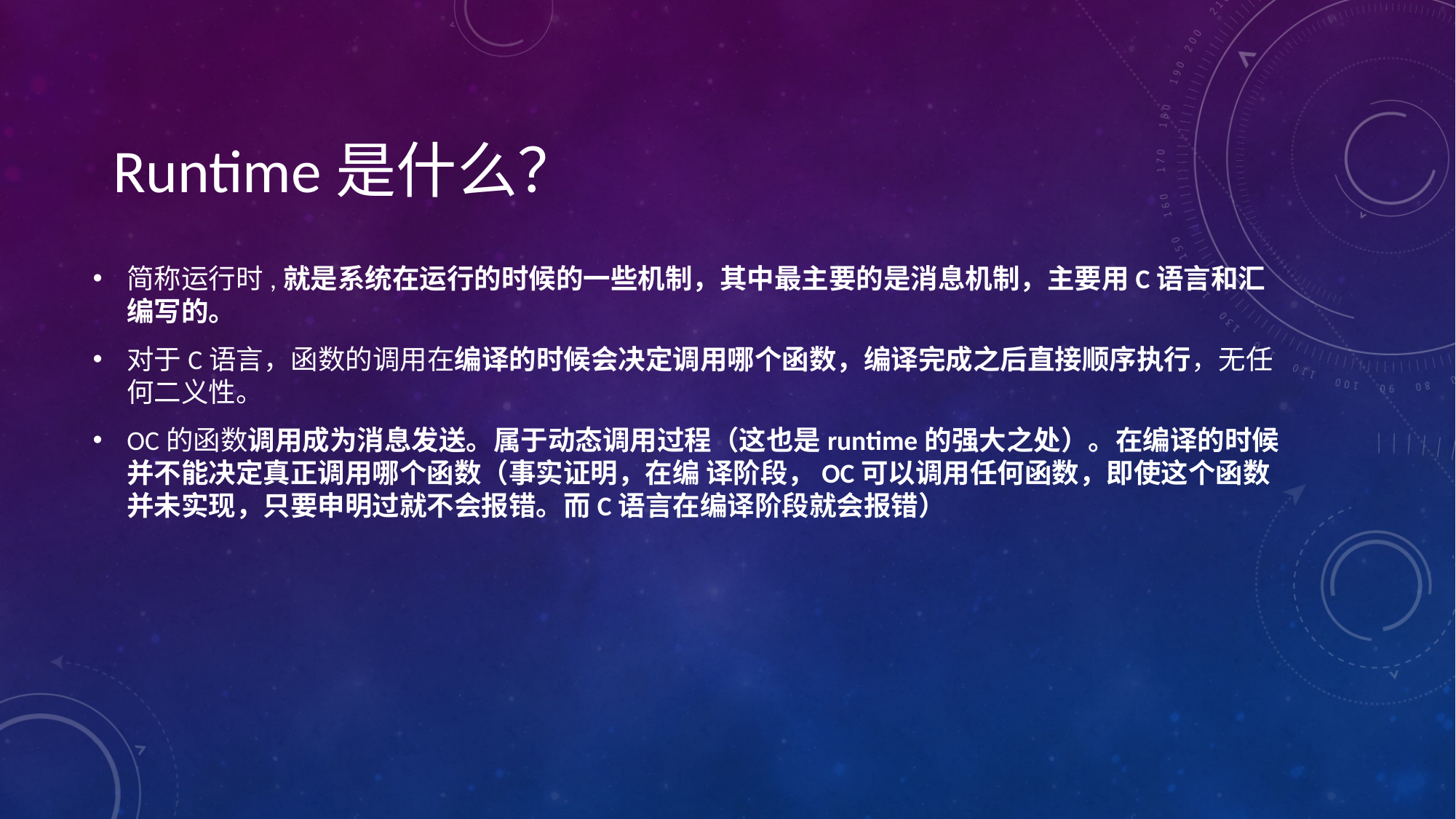

Runtime是什么？
简称运行时,就是系统在运行的时候的一些机制，其中最主要的是消息机制，主要用C语言和汇编写的。
对于C语言，函数的调用在编译的时候会决定调用哪个函数，编译完成之后直接顺序执行，无任何二义性。
OC的函数调用成为消息发送。属于动态调用过程（这也是runtime的强大之处）。在编译的时候并不能决定真正调用哪个函数（事实证明，在编 译阶段，OC可以调用任何函数，即使这个函数并未实现，只要申明过就不会报错。而C语言在编译阶段就会报错）